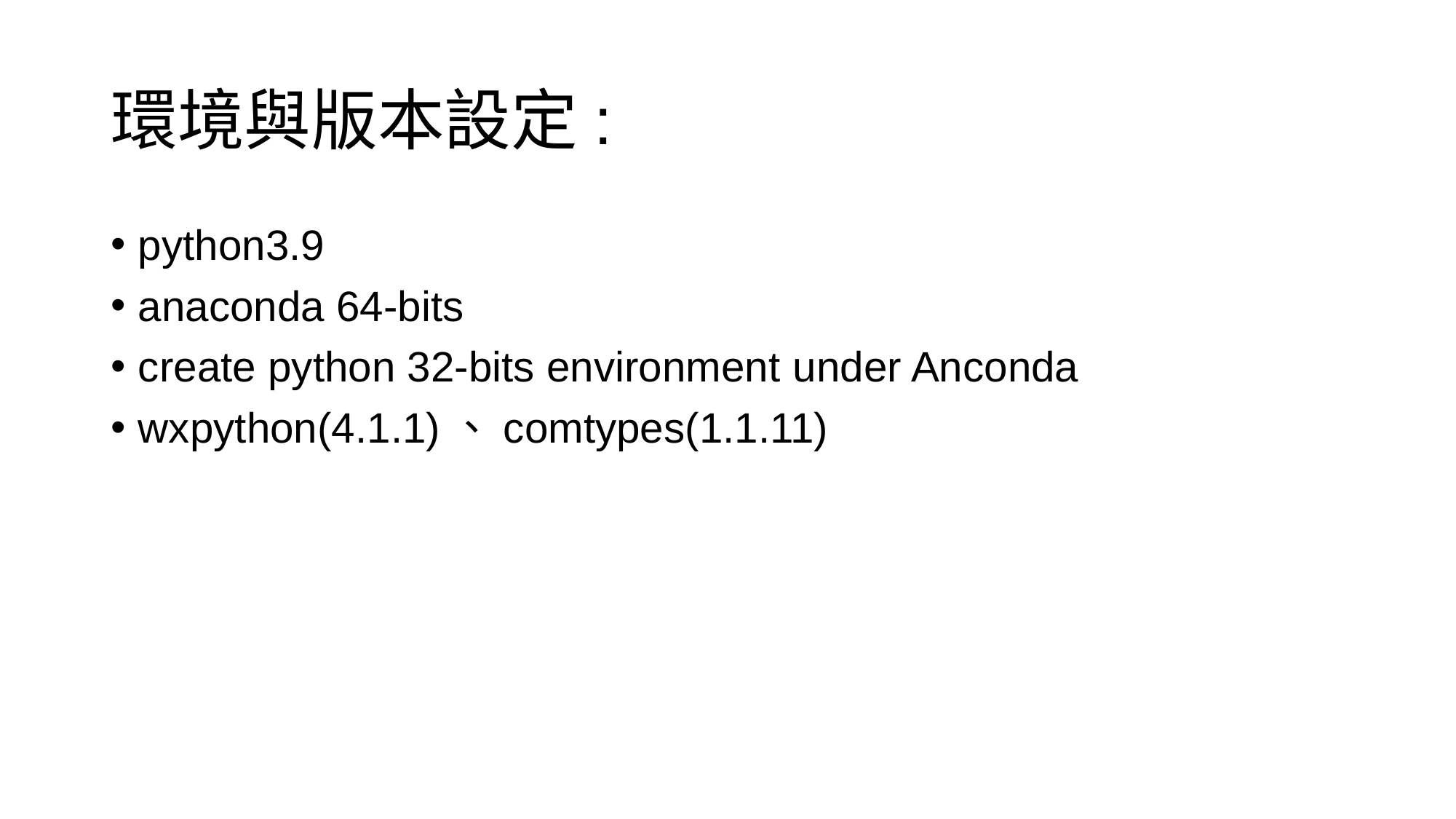

# 環境與版本設定:
python3.9
anaconda 64-bits
create python 32-bits environment under Anconda
wxpython(4.1.1)、comtypes(1.1.11)